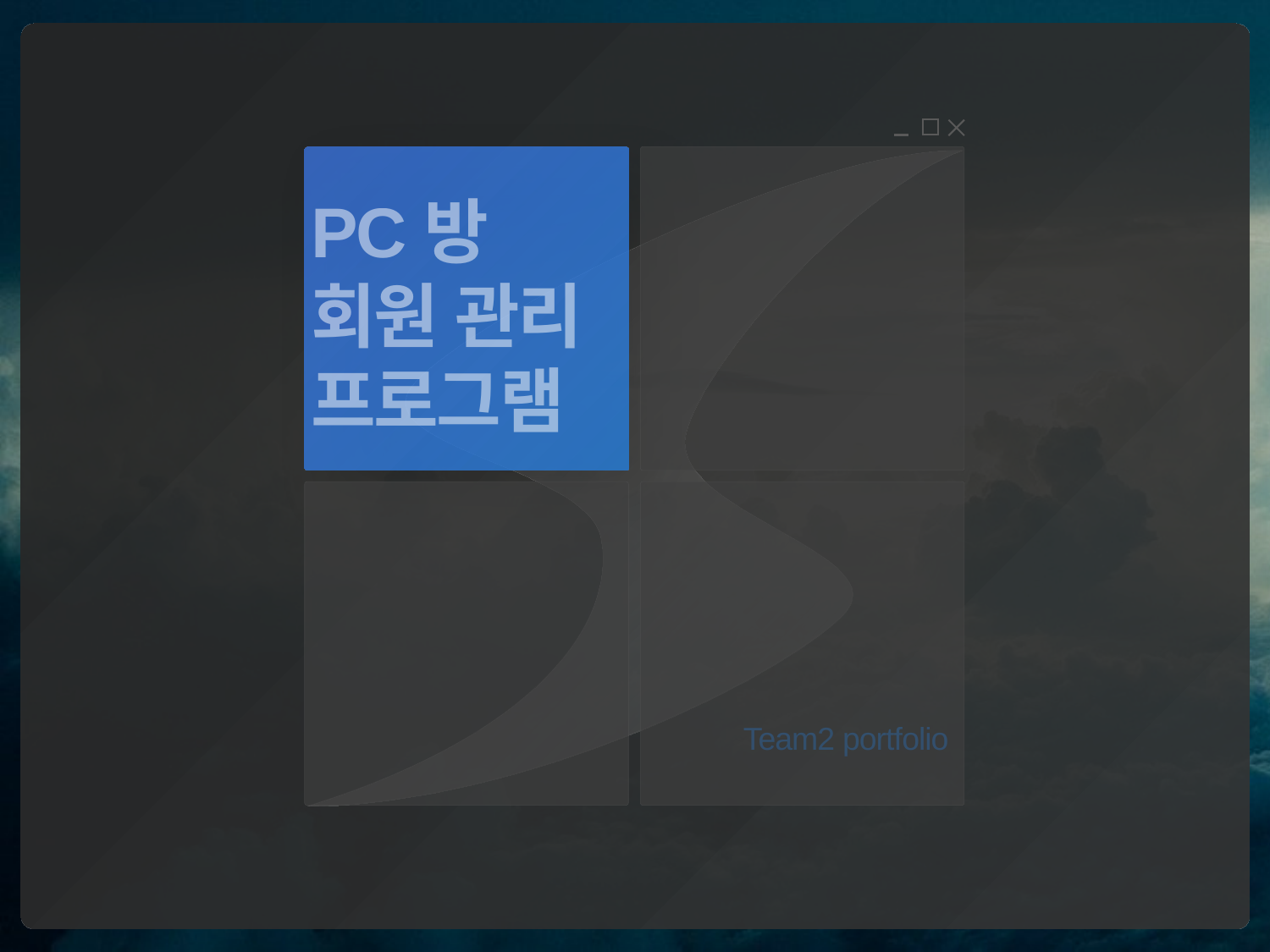

# PC방 회원 관리 프로그램

Team2 portfolio
김종국, 이영경, 김태훈, 문소정